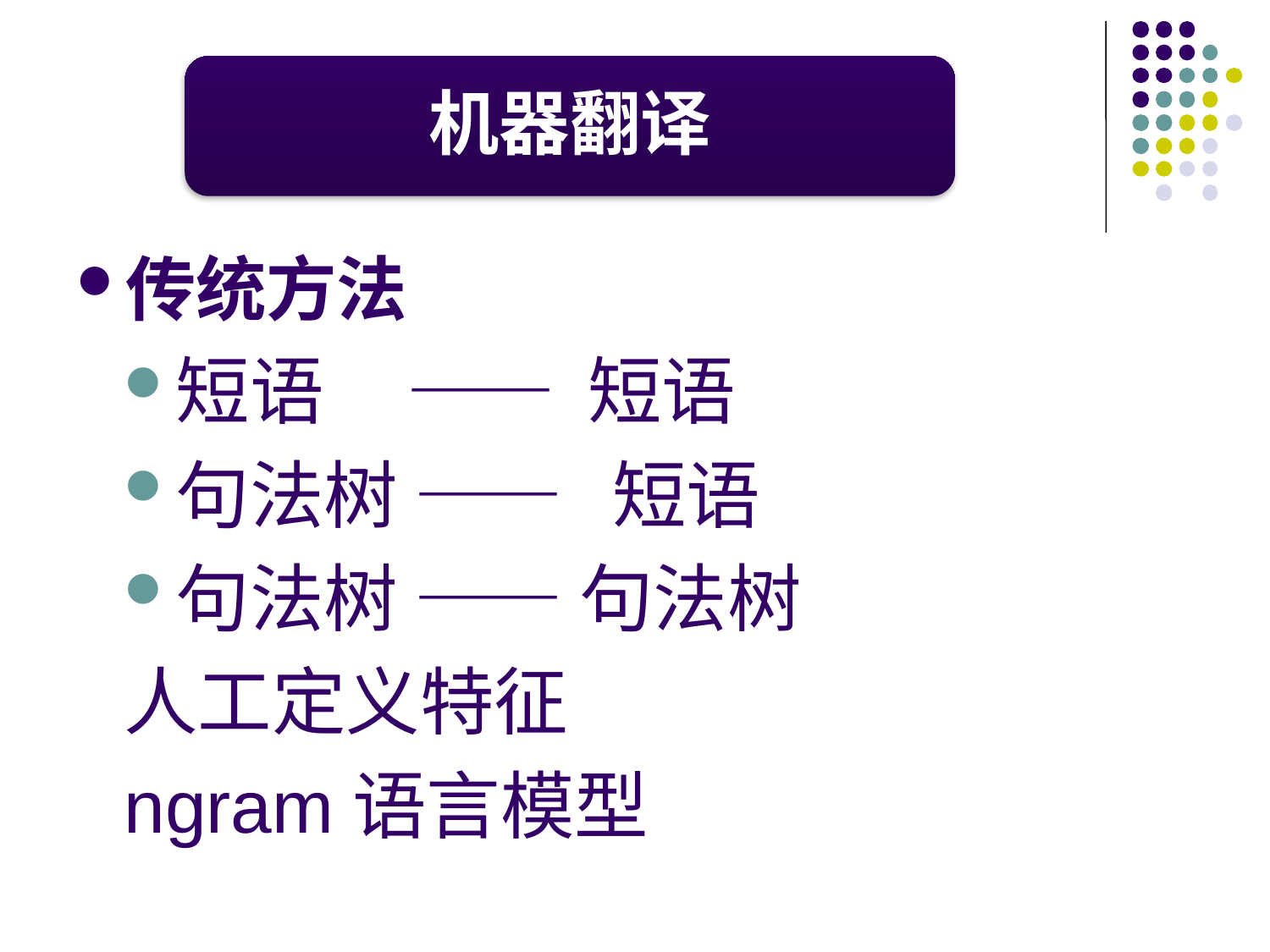

传统方法
短语     ——  短语
句法树 ——   短语
句法树 —— 句法树
人工定义特征
ngram语言模型

机器翻译